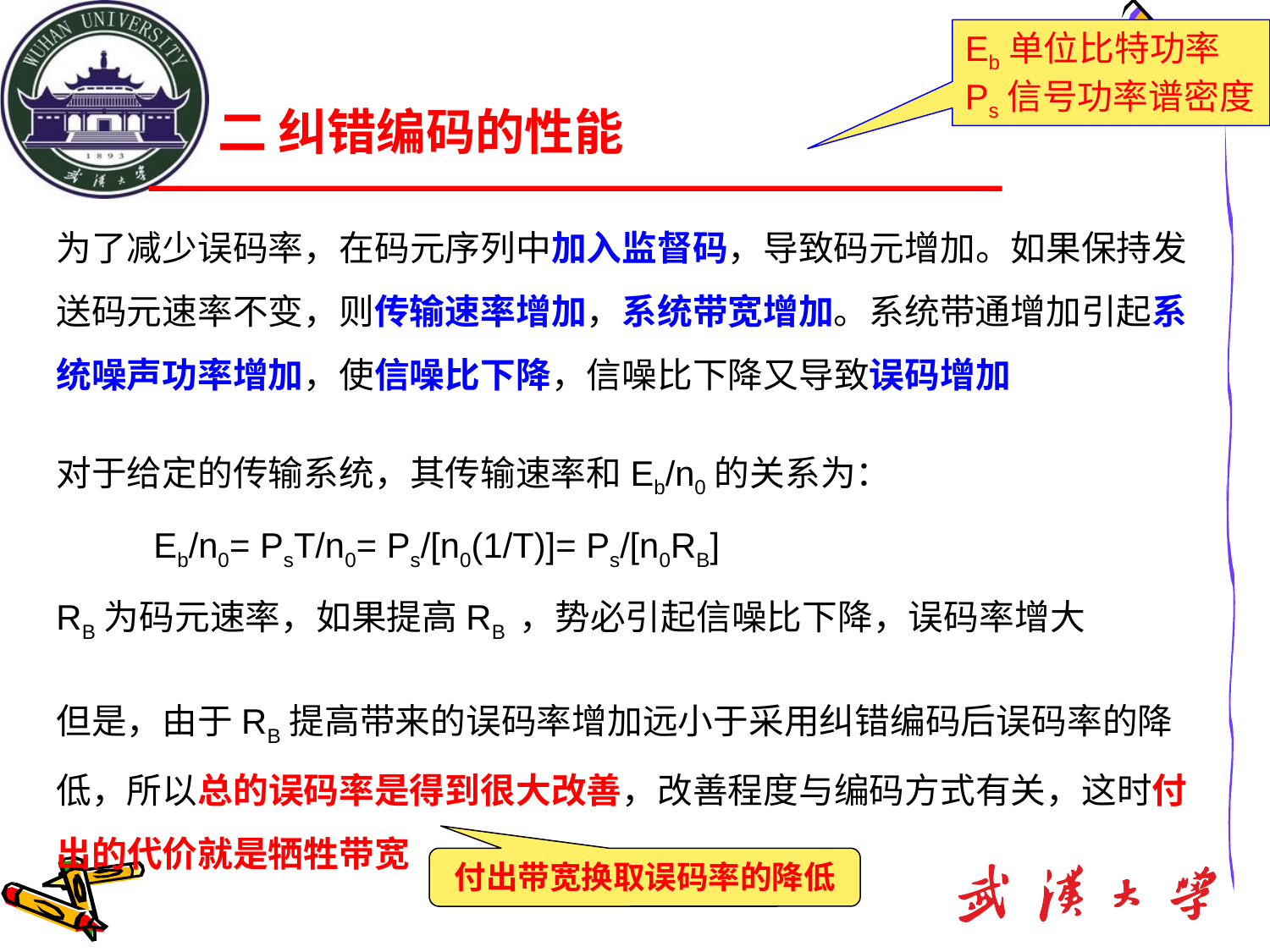

Eb单位比特功率
Ps信号功率谱密度
# 二 纠错编码的性能
为了减少误码率，在码元序列中加入监督码，导致码元增加。如果保持发送码元速率不变，则传输速率增加，系统带宽增加。系统带通增加引起系统噪声功率增加，使信噪比下降，信噪比下降又导致误码增加

对于给定的传输系统，其传输速率和Eb/n0的关系为：
          Eb/n0= PsT/n0= Ps/[n0(1/T)]= Ps/[n0RB]
RB为码元速率，如果提高RB ，势必引起信噪比下降，误码率增大

但是，由于RB提高带来的误码率增加远小于采用纠错编码后误码率的降低，所以总的误码率是得到很大改善，改善程度与编码方式有关，这时付出的代价就是牺牲带宽
付出带宽换取误码率的降低